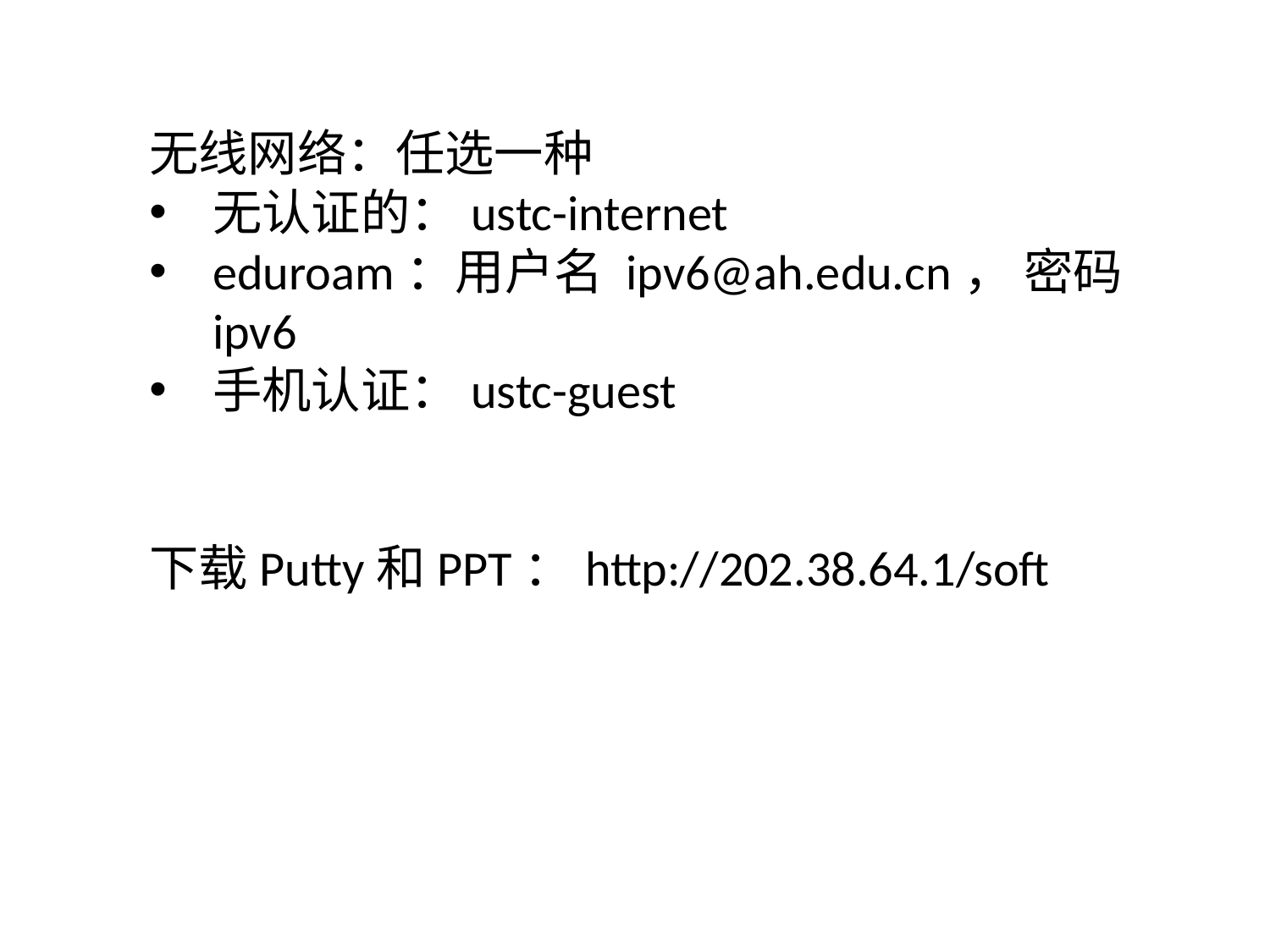

无线网络：任选一种
无认证的：ustc-internet
eduroam：用户名 ipv6@ah.edu.cn， 密码ipv6
手机认证：ustc-guest

下载Putty和PPT：http://202.38.64.1/soft